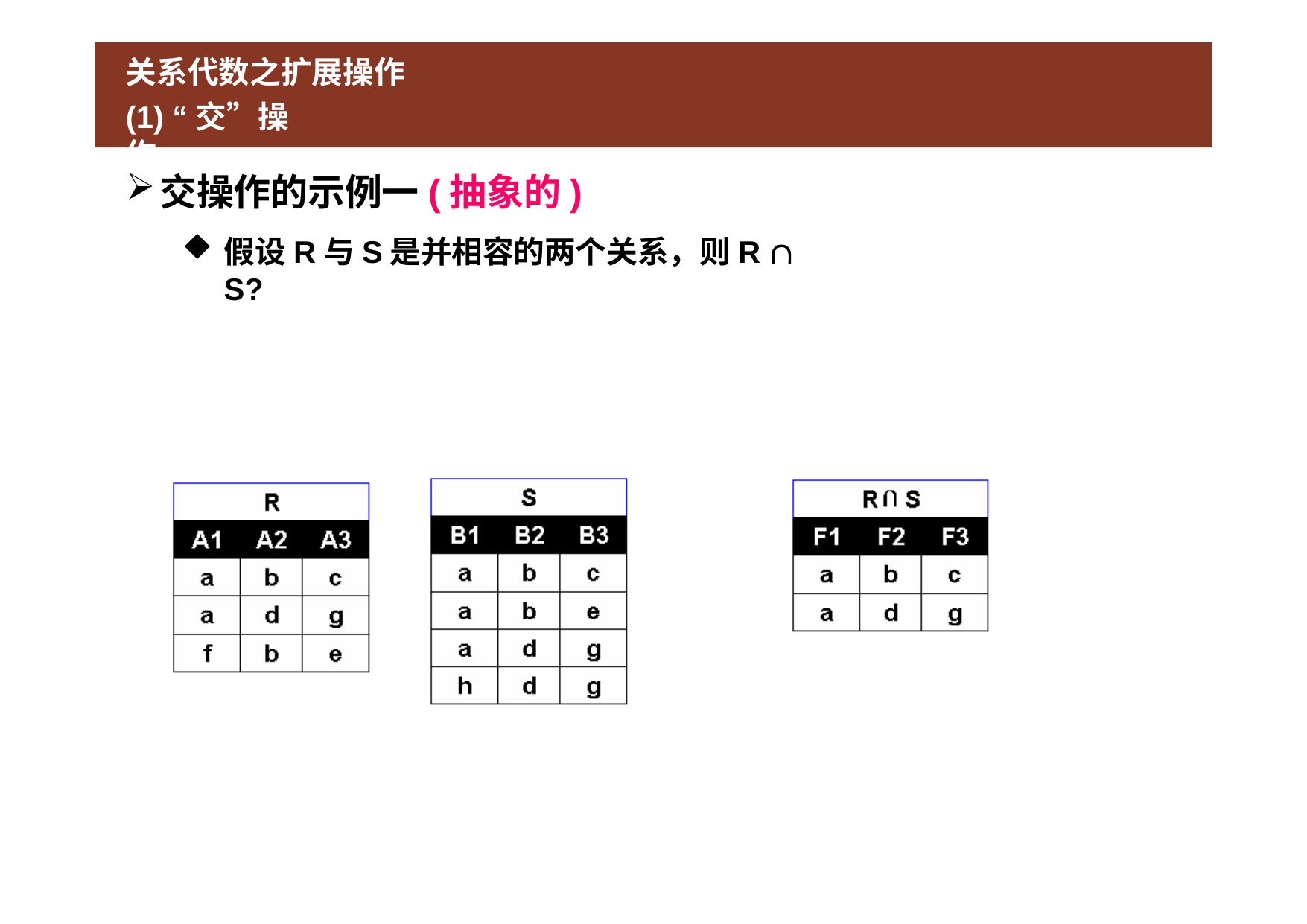

# 关系代数之扩展操作
(1) “交”操作
交操作的示例一(抽象的)
假设R与S是并相容的两个关系，则R ∩ S?